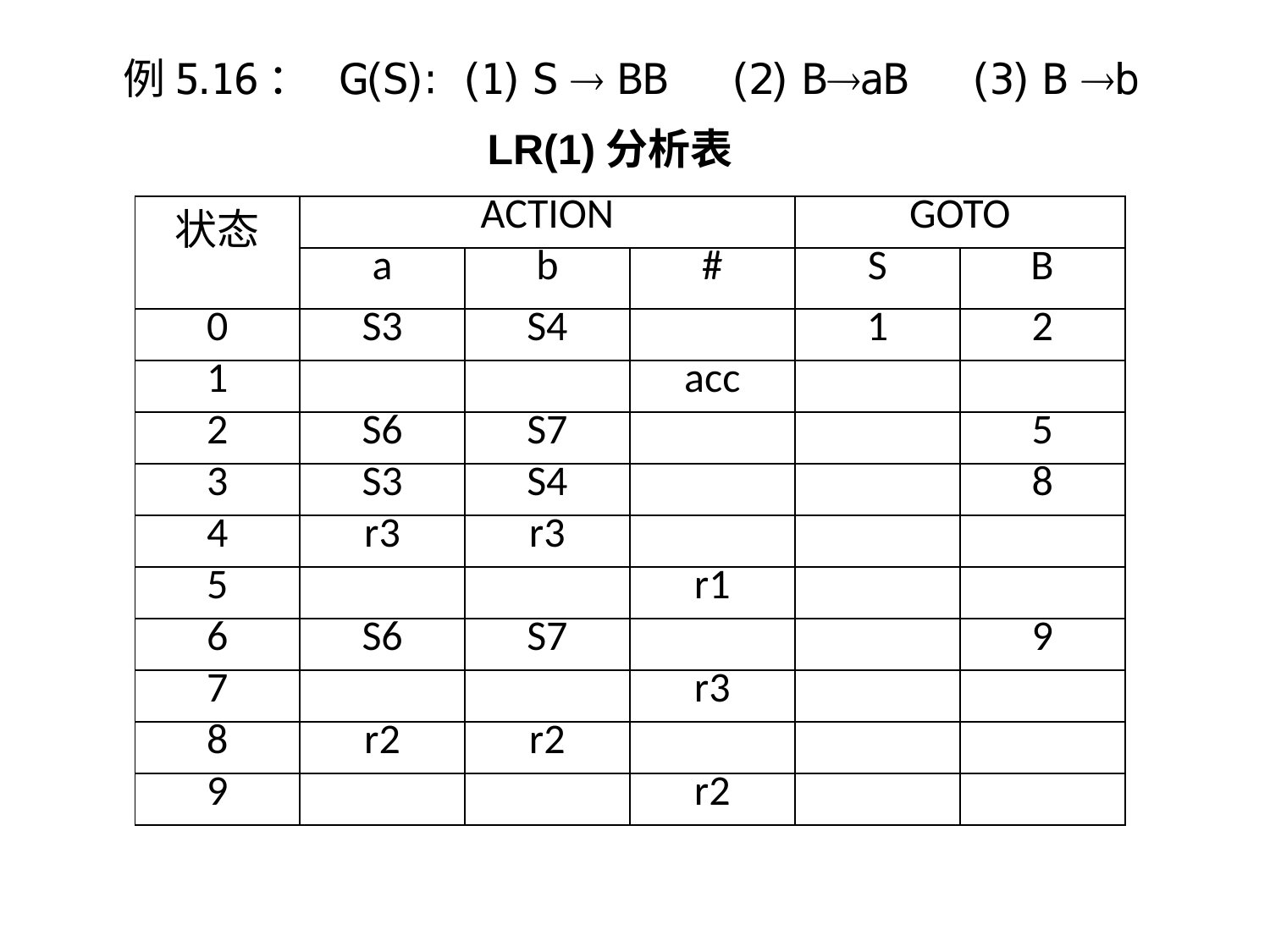

例5.16：  G(S):  (1) S → BB     (2) B→aB     (3) B →b
LR(1)分析表
| 状态 | ACTION |  |  | GOTO |  |
| --- | --- | --- | --- | --- | --- |
|  | a | b | # | S | B |
| 0 | S3 | S4 |  | 1 | 2 |
| 1 |  |  | acc |  |  |
| 2 | S6 | S7 |  |  | 5 |
| 3 | S3 | S4 |  |  | 8 |
| 4 | r3 | r3 |  |  |  |
| 5 |  |  | r1 |  |  |
| 6 | S6 | S7 |  |  | 9 |
| 7 |  |  | r3 |  |  |
| 8 | r2 | r2 |  |  |  |
| 9 |  |  | r2 |  |  |
103